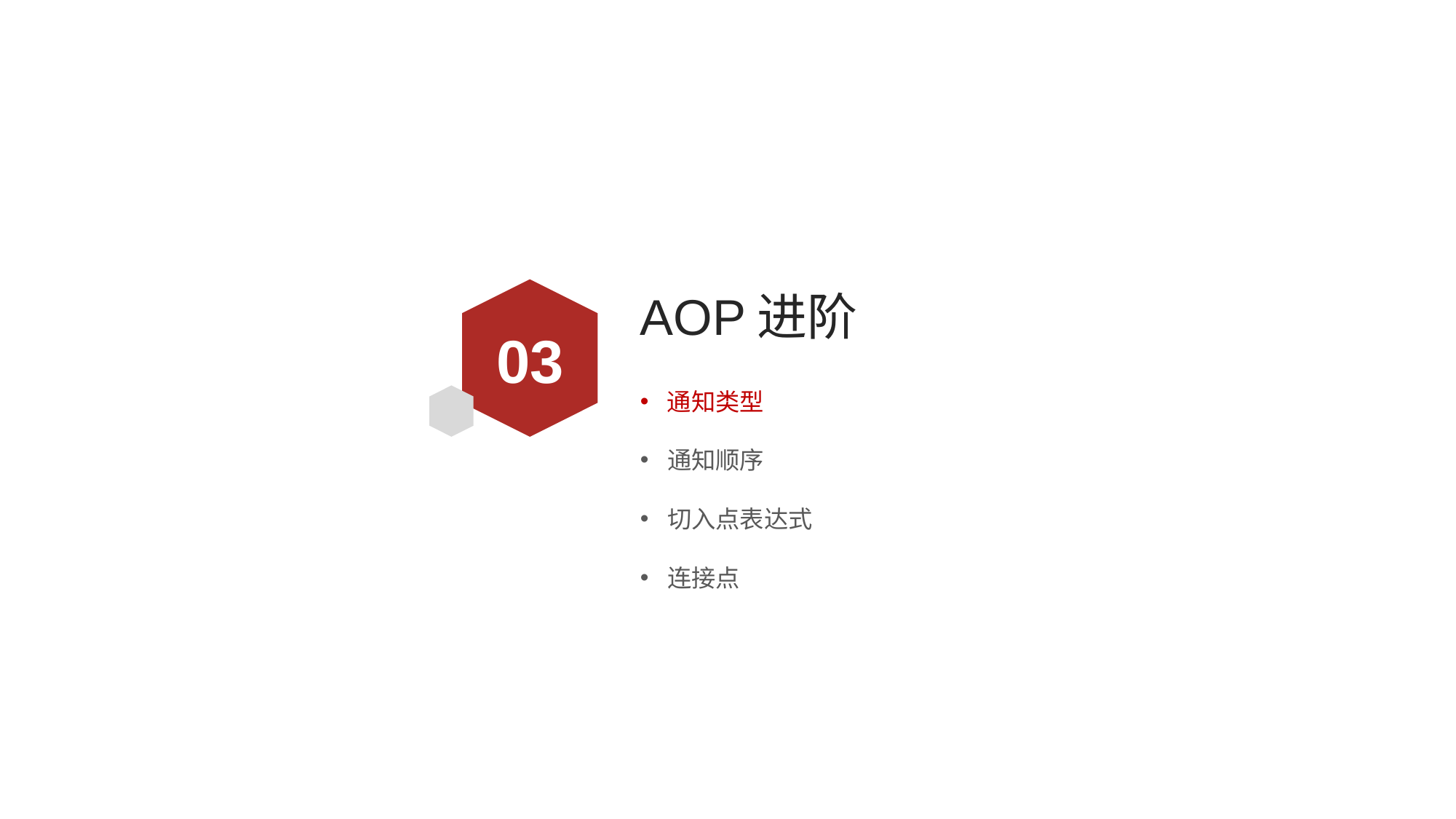

# AOP进阶
03

通知顺序
切入点表达式
连接点

通知类型